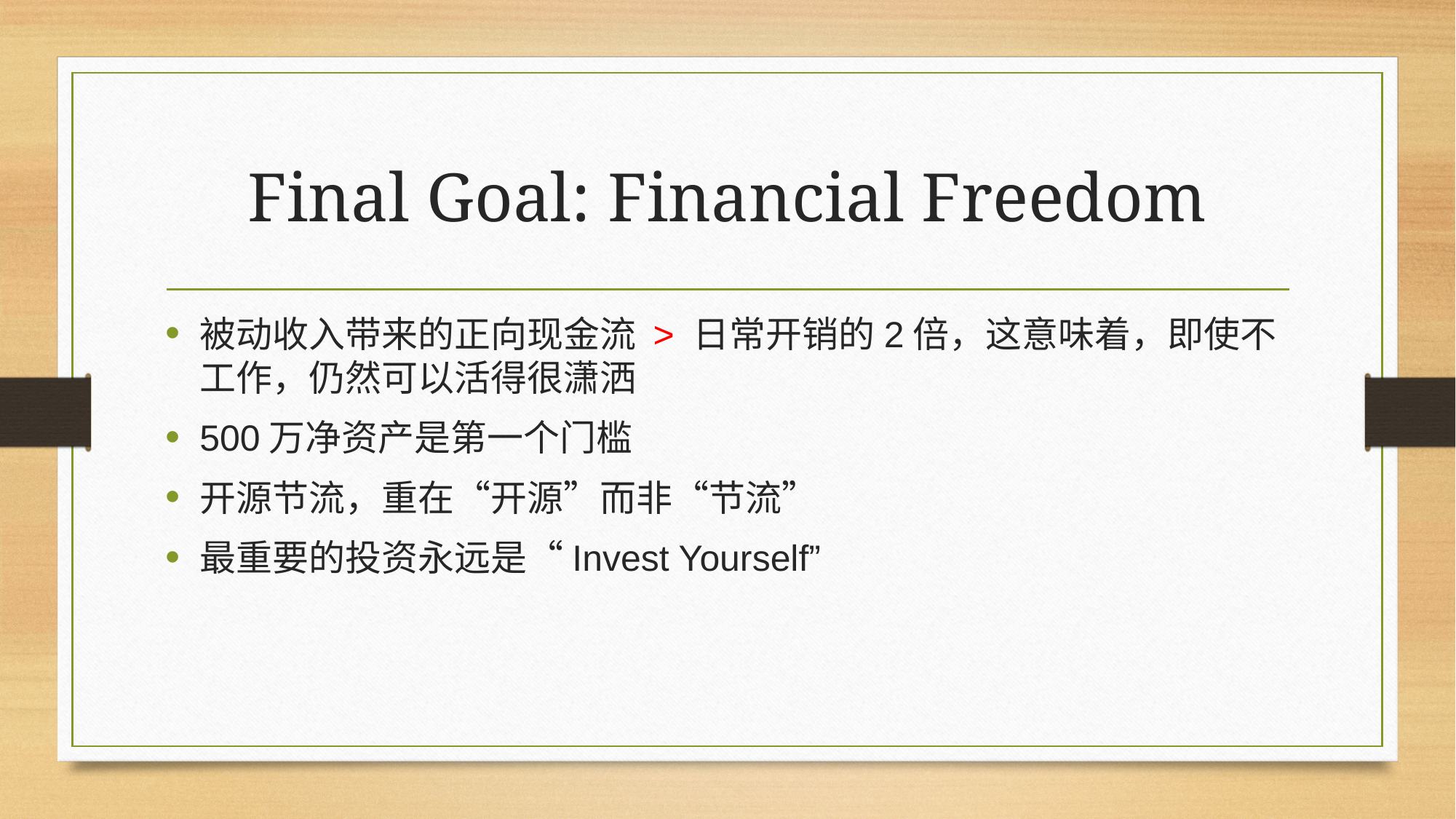

# Final Goal: Financial Freedom
被动收入带来的正向现金流 > 日常开销的2倍，这意味着，即使不工作，仍然可以活得很潇洒
500万净资产是第一个门槛
开源节流，重在“开源”而非“节流”
最重要的投资永远是“Invest Yourself”